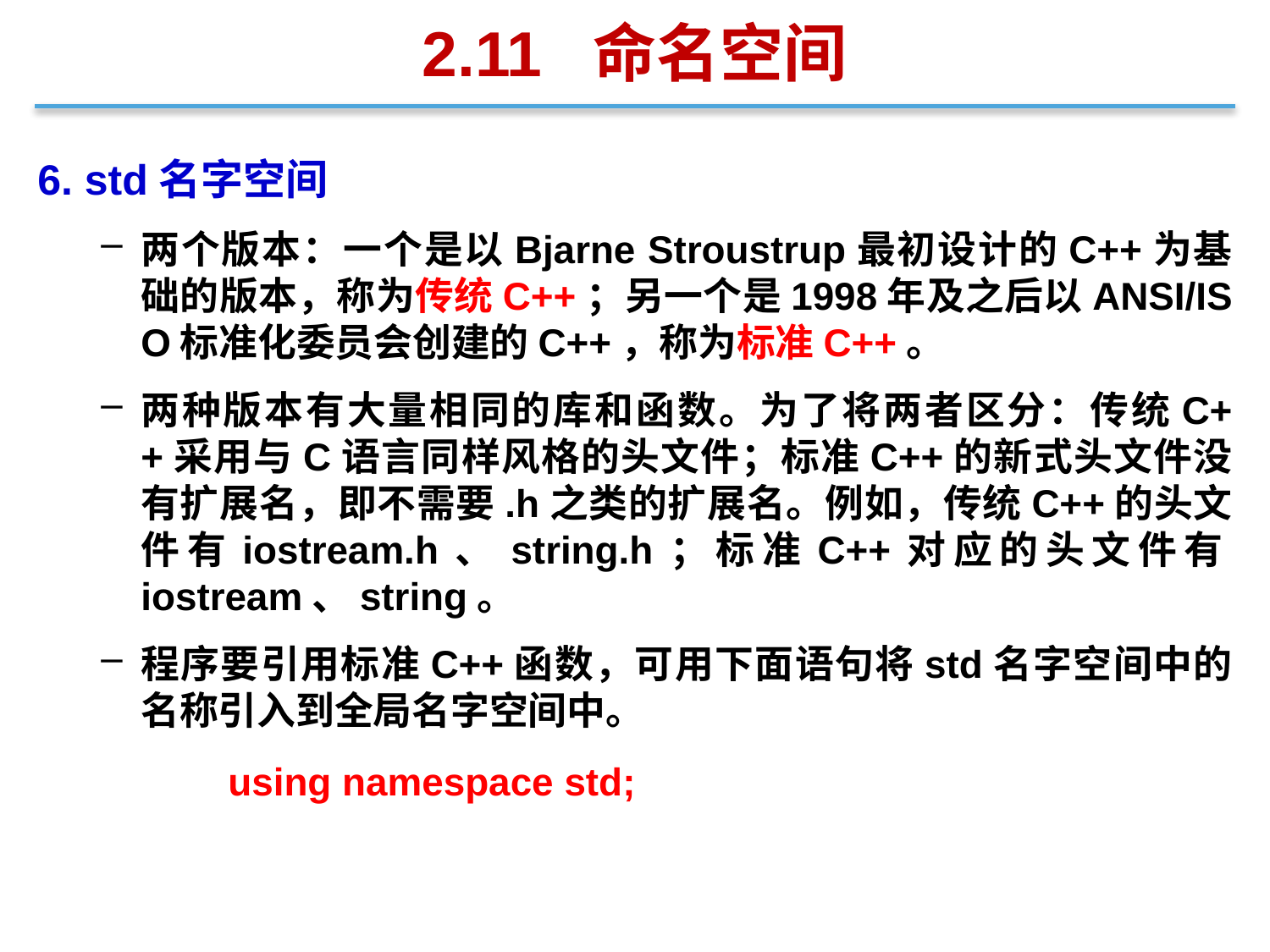

2.11  命名空间
6. std名字空间
两个版本：一个是以Bjarne Stroustrup最初设计的C++为基础的版本，称为传统C++；另一个是1998年及之后以ANSI/ISO标准化委员会创建的C++，称为标准C++。
两种版本有大量相同的库和函数。为了将两者区分：传统C++采用与C语言同样风格的头文件；标准C++的新式头文件没有扩展名，即不需要.h之类的扩展名。例如，传统C++的头文件有iostream.h、string.h；标准C++对应的头文件有iostream、string。
程序要引用标准C++函数，可用下面语句将std名字空间中的名称引入到全局名字空间中。
	using namespace std;